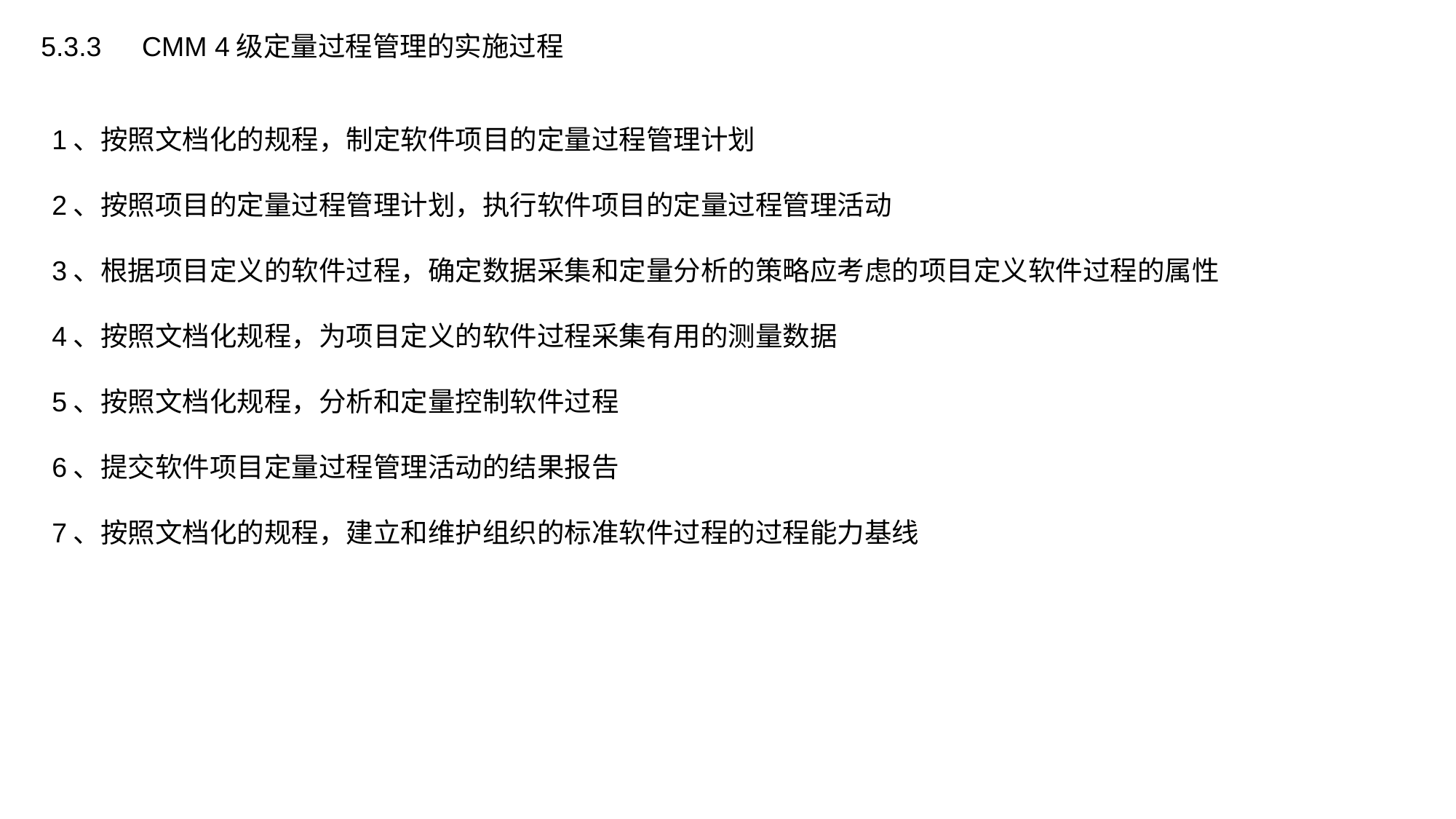

5.3.3　CMM 4级定量过程管理的实施过程
1、按照文档化的规程，制定软件项目的定量过程管理计划
2、按照项目的定量过程管理计划，执行软件项目的定量过程管理活动
3、根据项目定义的软件过程，确定数据采集和定量分析的策略应考虑的项目定义软件过程的属性
4、按照文档化规程，为项目定义的软件过程采集有用的测量数据
5、按照文档化规程，分析和定量控制软件过程
6、提交软件项目定量过程管理活动的结果报告
7、按照文档化的规程，建立和维护组织的标准软件过程的过程能力基线